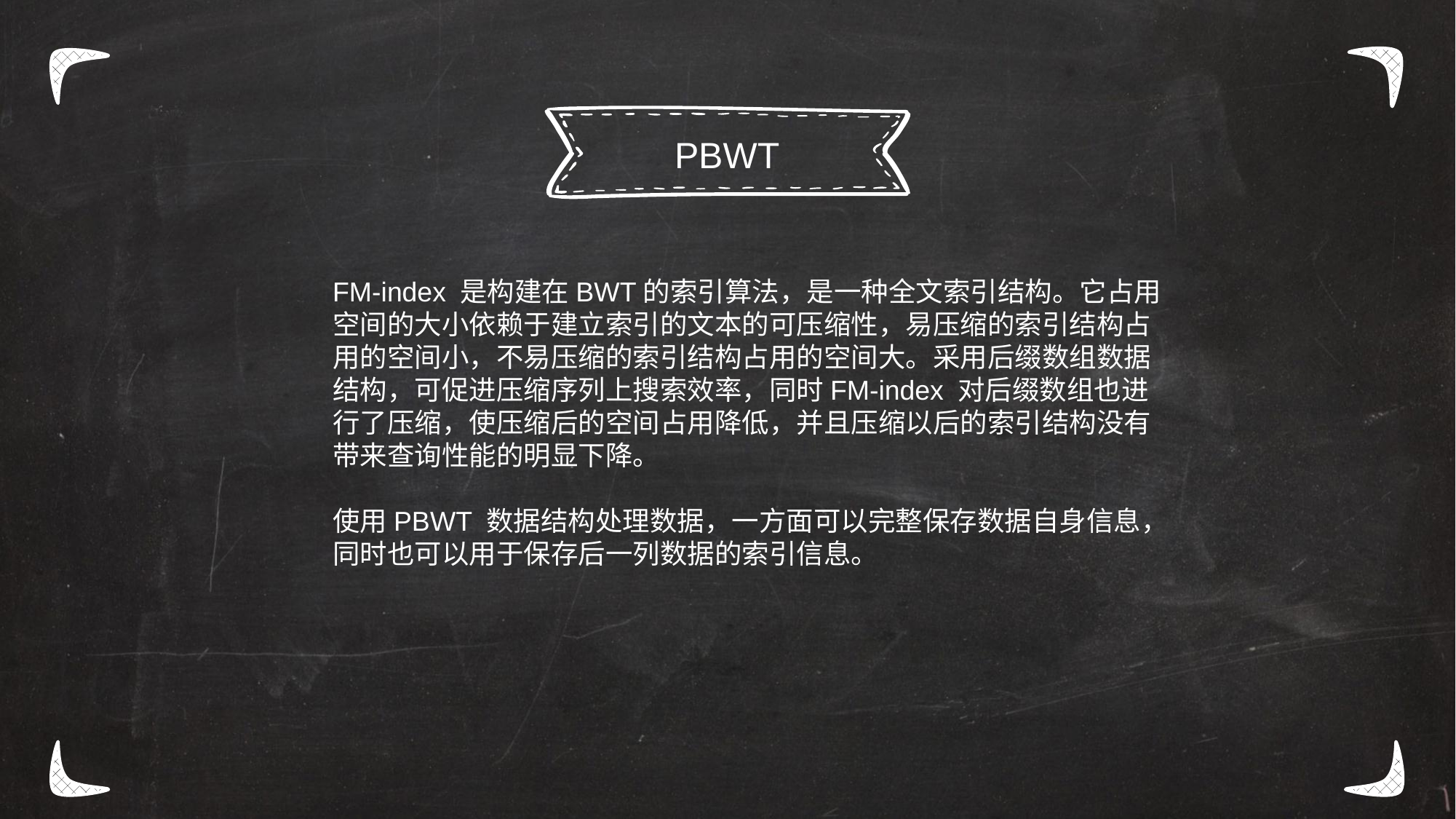

PBWT
FM-index 是构建在BWT的索引算法，是一种全文索引结构。它占用空间的大小依赖于建立索引的文本的可压缩性，易压缩的索引结构占用的空间小，不易压缩的索引结构占用的空间大。采用后缀数组数据结构，可促进压缩序列上搜索效率，同时FM-index 对后缀数组也进行了压缩，使压缩后的空间占用降低，并且压缩以后的索引结构没有带来查询性能的明显下降。

使用PBWT 数据结构处理数据，一方面可以完整保存数据自身信息，同时也可以用于保存后一列数据的索引信息。